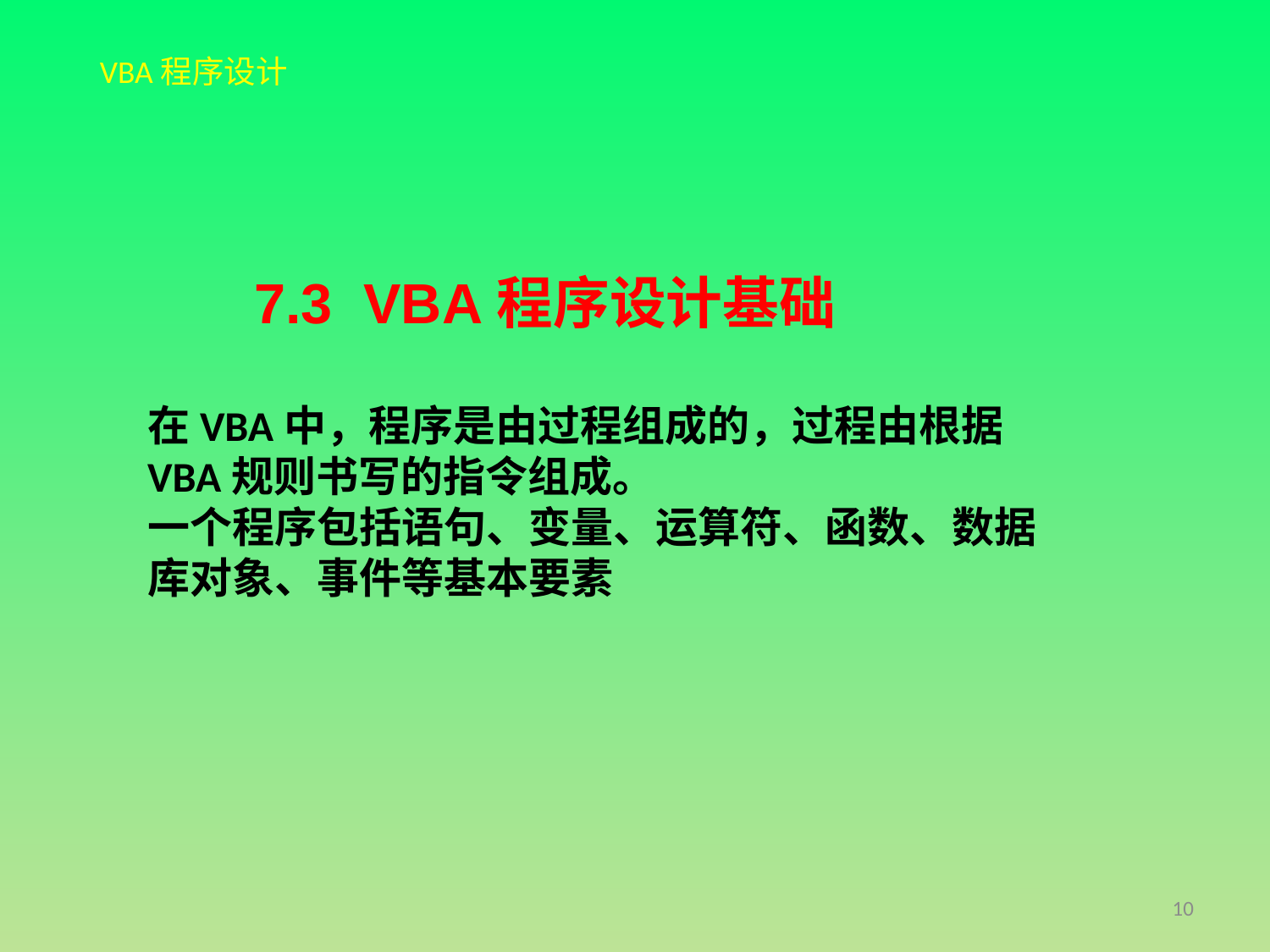

7.3  VBA程序设计基础
在VBA中，程序是由过程组成的，过程由根据VBA规则书写的指令组成。
一个程序包括语句、变量、运算符、函数、数据库对象、事件等基本要素
10